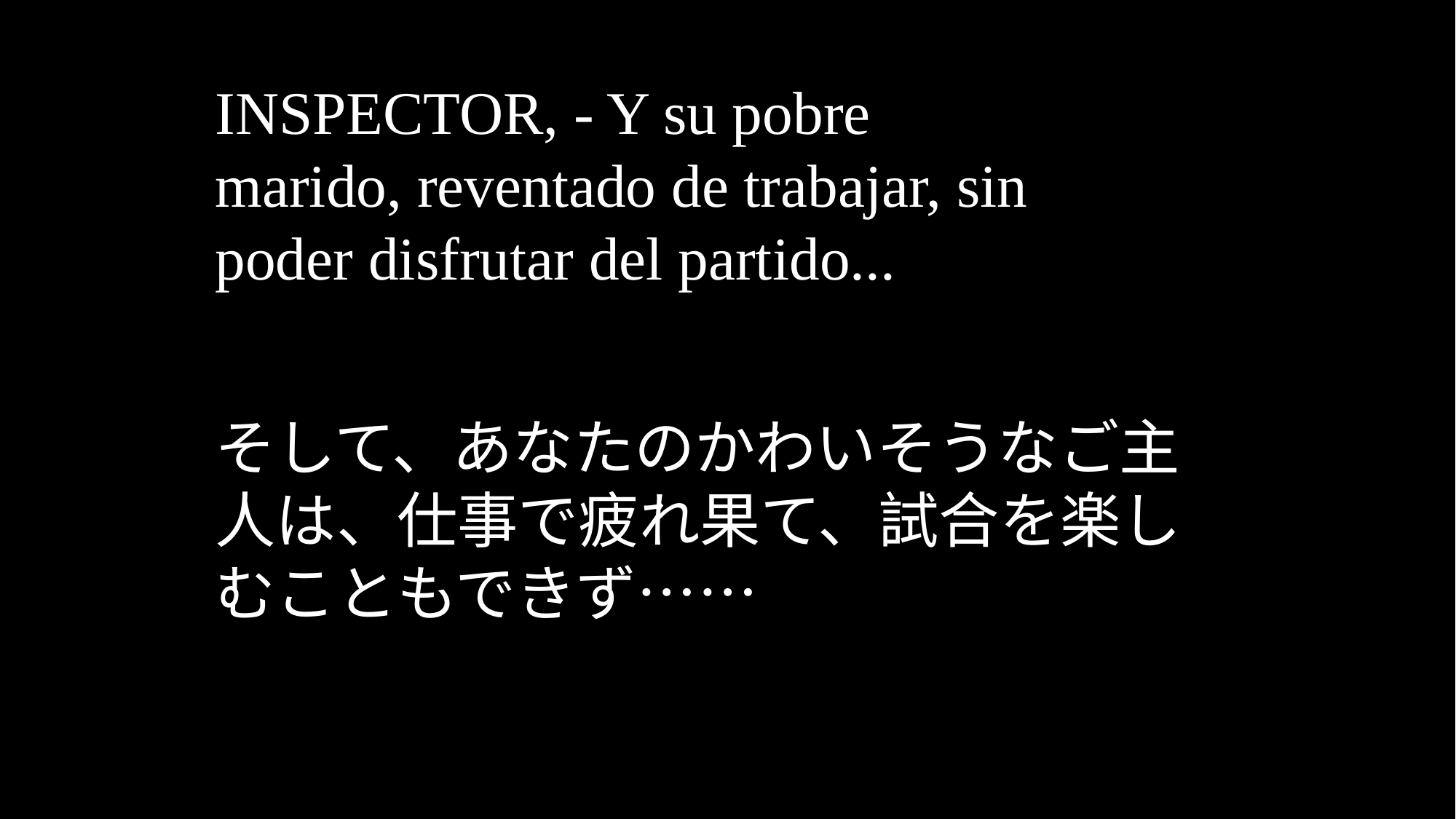

INSPECTOR, - Y su pobre marido, reventado de trabajar, sin poder disfrutar del partido...

そして、あなたのかわいそうなご主人は、仕事で疲れ果て、試合を楽しむこともできず⋯⋯